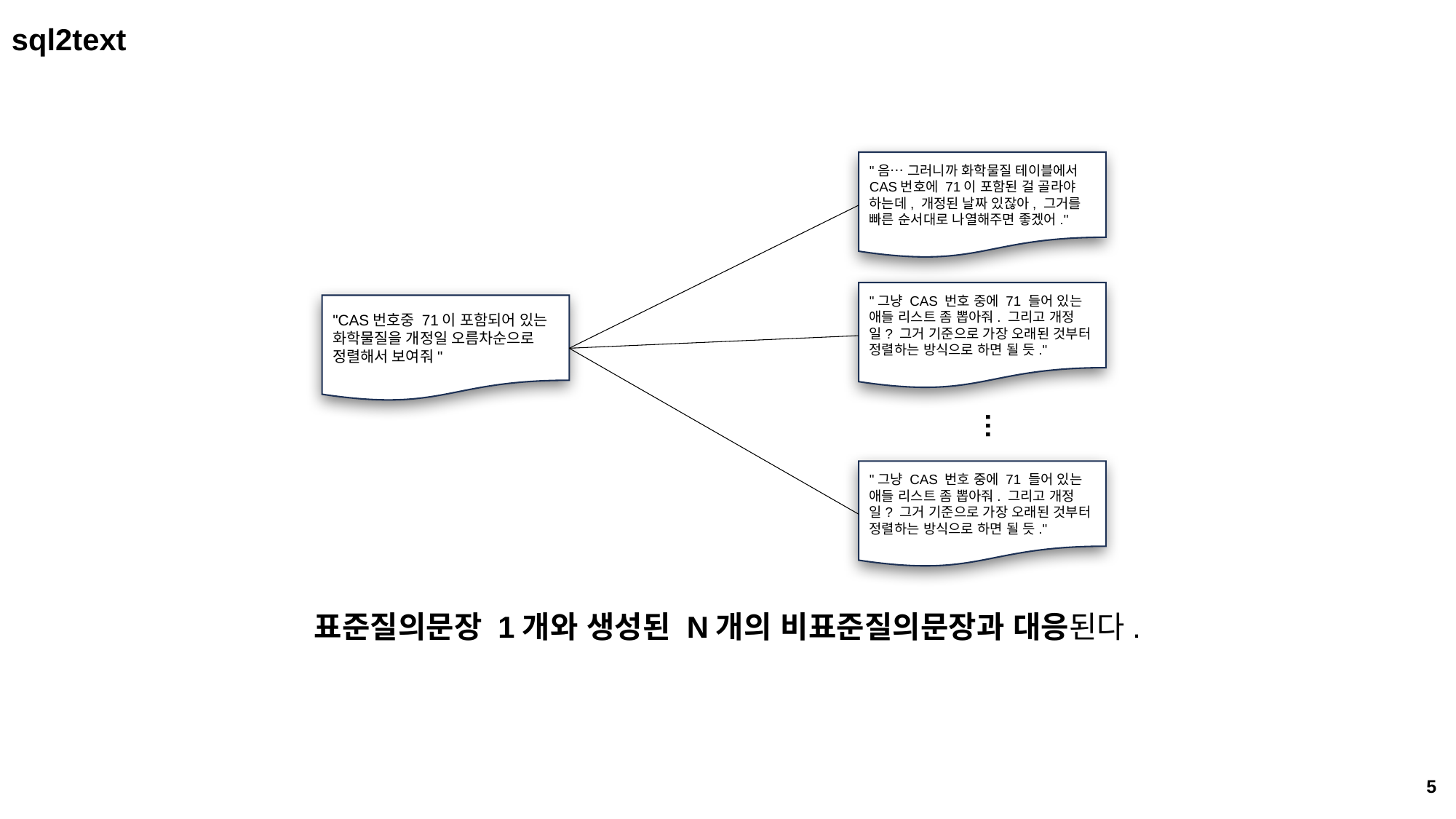

sql2text
"음… 그러니까 화학물질 테이블에서 CAS번호에 71이 포함된 걸 골라야 하는데, 개정된 날짜 있잖아, 그거를 빠른 순서대로 나열해주면 좋겠어."
"그냥 CAS 번호 중에 71 들어 있는 애들 리스트 좀 뽑아줘. 그리고 개정일? 그거 기준으로 가장 오래된 것부터 정렬하는 방식으로 하면 될 듯."
"CAS번호중 71이 포함되어 있는 화학물질을 개정일 오름차순으로 정렬해서 보여줘"
…
"그냥 CAS 번호 중에 71 들어 있는 애들 리스트 좀 뽑아줘. 그리고 개정일? 그거 기준으로 가장 오래된 것부터 정렬하는 방식으로 하면 될 듯."
표준질의문장 1개와 생성된 N개의 비표준질의문장과 대응된다.
5